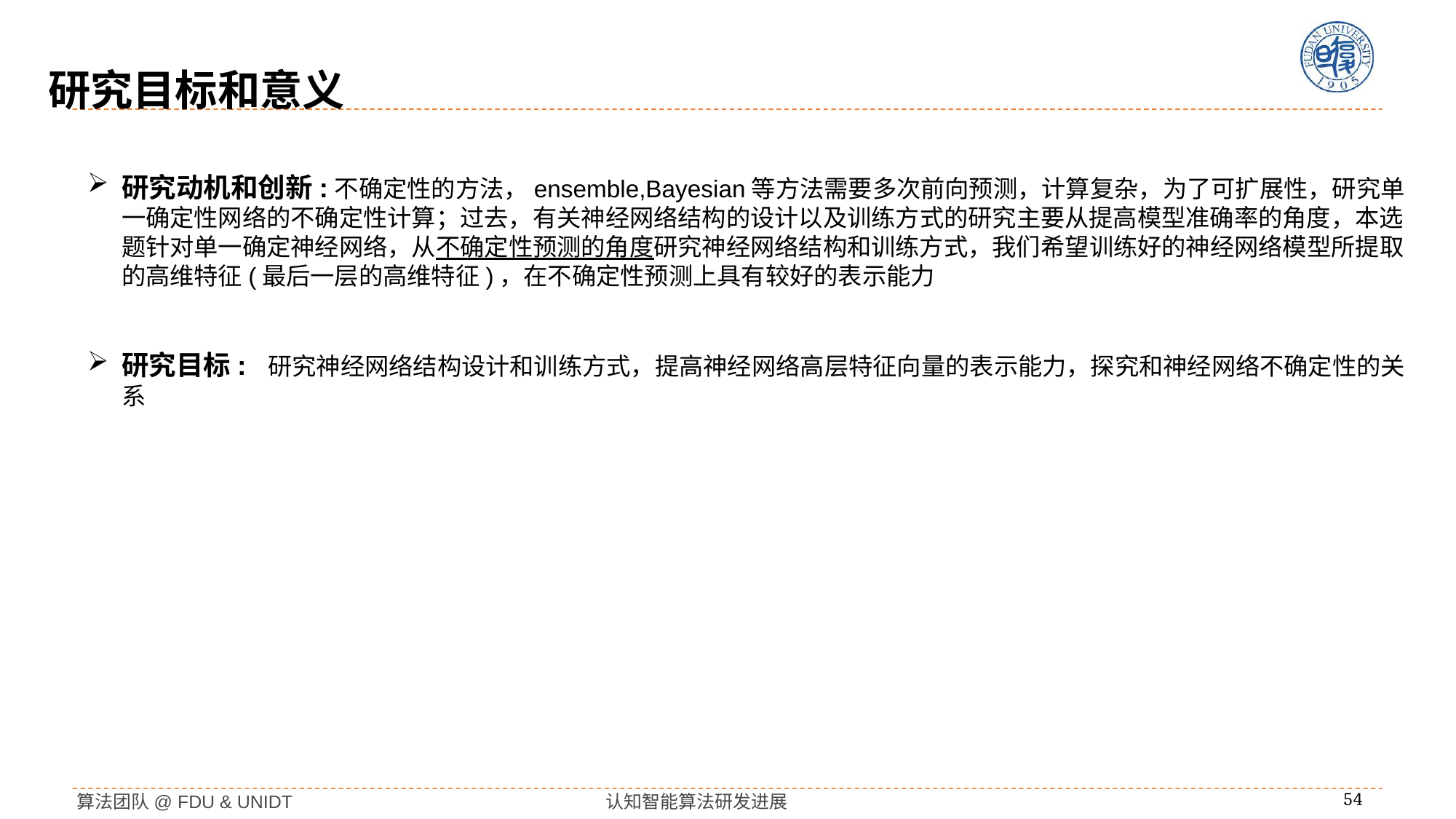

研究目标和意义

研究动机和创新:不确定性的方法，ensemble,Bayesian等方法需要多次前向预测，计算复杂，为了可扩展性，研究单一确定性网络的不确定性计算；过去，有关神经网络结构的设计以及训练方式的研究主要从提高模型准确率的角度，本选题针对单一确定神经网络，从不确定性预测的角度研究神经网络结构和训练方式，我们希望训练好的神经网络模型所提取的高维特征(最后一层的高维特征)，在不确定性预测上具有较好的表示能力

研究目标:  研究神经网络结构设计和训练方式，提高神经网络高层特征向量的表示能力，探究和神经网络不确定性的关系